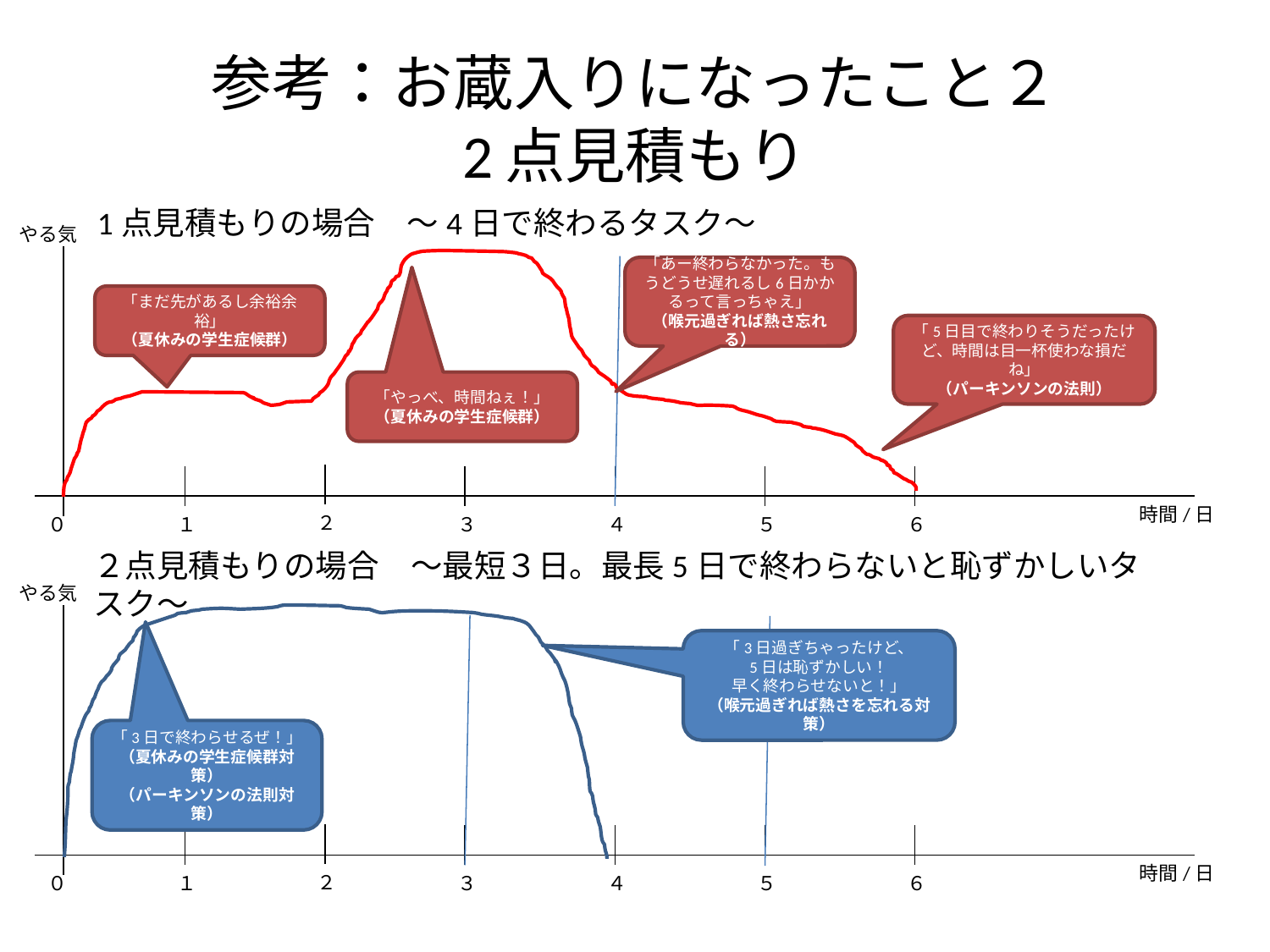

# 参考：お蔵入りになったこと２ 2点見積もり
1点見積もりの場合　～4日で終わるタスク～
やる気

「あー終わらなかった。もうどうせ遅れるし6日かかるって言っちゃえ」
（喉元過ぎれば熱さ忘れる）
「まだ先があるし余裕余裕」
（夏休みの学生症候群）
「5日目で終わりそうだったけど、時間は目一杯使わな損だね」
（パーキンソンの法則）
「やっべ、時間ねぇ！」
（夏休みの学生症候群）
時間/日
２
０
１
３
４
５
６
２点見積もりの場合　～最短３日。最長5日で終わらないと恥ずかしいタスク～
やる気

「3日過ぎちゃったけど、
5日は恥ずかしい！
早く終わらせないと！」
（喉元過ぎれば熱さを忘れる対策）
「3日で終わらせるぜ！」
（夏休みの学生症候群対策）
（パーキンソンの法則対策）
時間/日
２
０
１
３
４
５
６